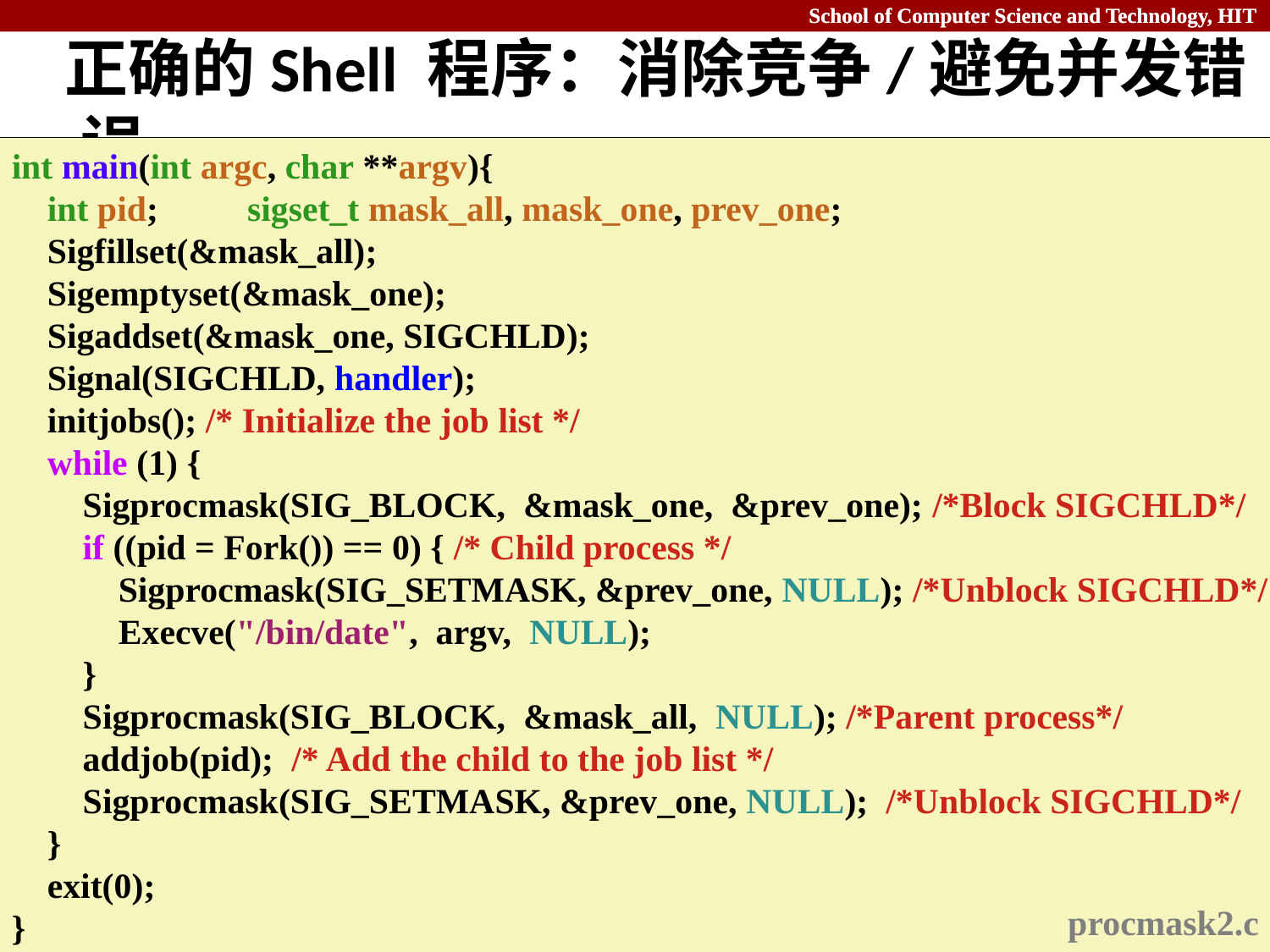

# 正确的Shell 程序：消除竞争/避免并发错误
int main(int argc, char **argv){
    int pid;          sigset_t mask_all, mask_one, prev_one;
    Sigfillset(&mask_all);
    Sigemptyset(&mask_one);
    Sigaddset(&mask_one, SIGCHLD);
    Signal(SIGCHLD, handler);
    initjobs(); /* Initialize the job list */
    while (1) {
        Sigprocmask(SIG_BLOCK,  &mask_one,  &prev_one); /*Block SIGCHLD*/
        if ((pid = Fork()) == 0) { /* Child process */
            Sigprocmask(SIG_SETMASK, &prev_one, NULL); /*Unblock SIGCHLD*/
            Execve("/bin/date",  argv,  NULL);
        }
        Sigprocmask(SIG_BLOCK,  &mask_all,  NULL); /*Parent process*/
        addjob(pid);  /* Add the child to the job list */
        Sigprocmask(SIG_SETMASK, &prev_one, NULL);  /*Unblock SIGCHLD*/
    }
    exit(0);
}
procmask2.c